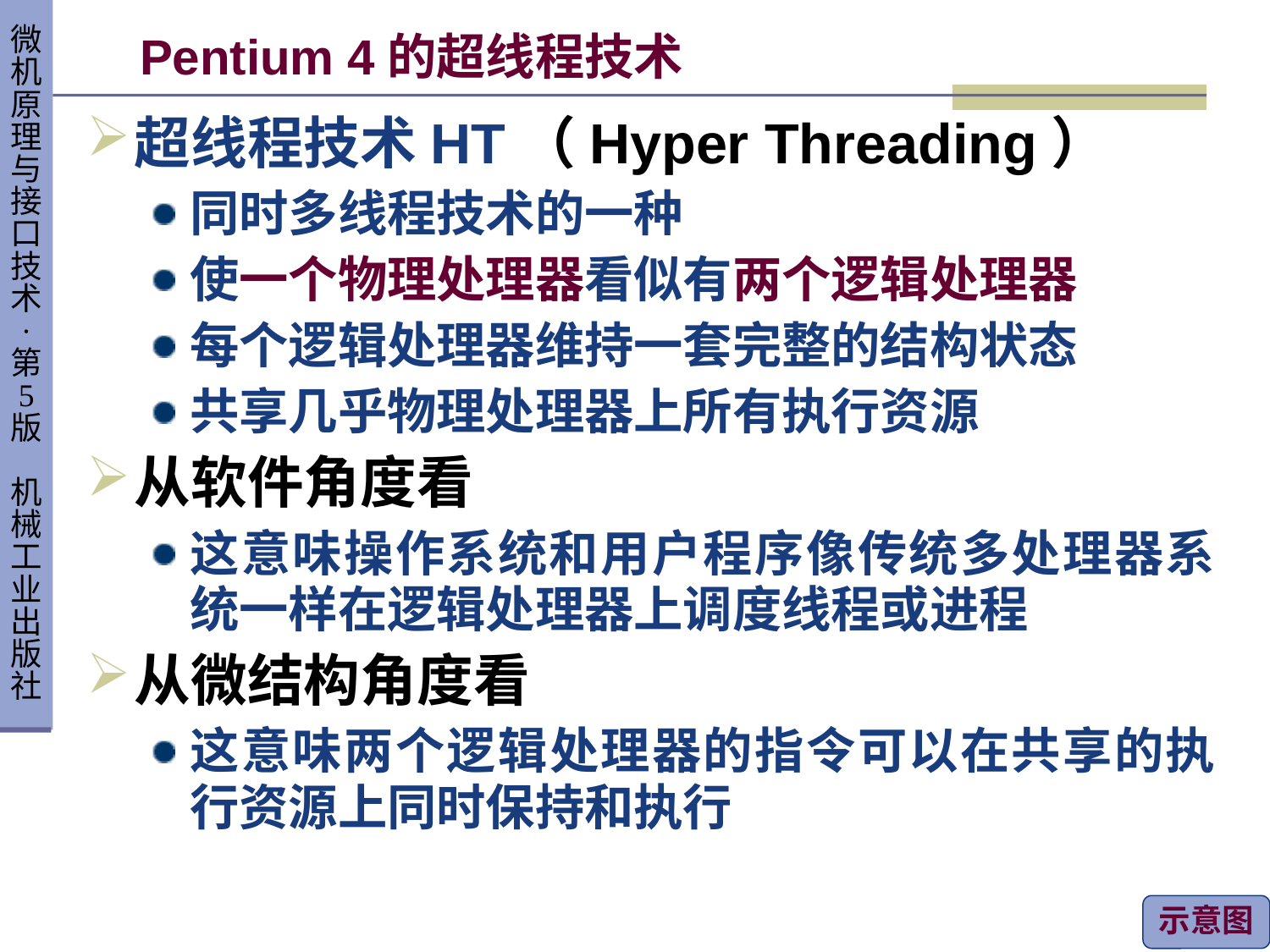

# Pentium 4的超线程技术
超线程技术HT（Hyper Threading）
同时多线程技术的一种
使一个物理处理器看似有两个逻辑处理器
每个逻辑处理器维持一套完整的结构状态
共享几乎物理处理器上所有执行资源
从软件角度看
这意味操作系统和用户程序像传统多处理器系统一样在逻辑处理器上调度线程或进程
从微结构角度看
这意味两个逻辑处理器的指令可以在共享的执行资源上同时保持和执行
示意图